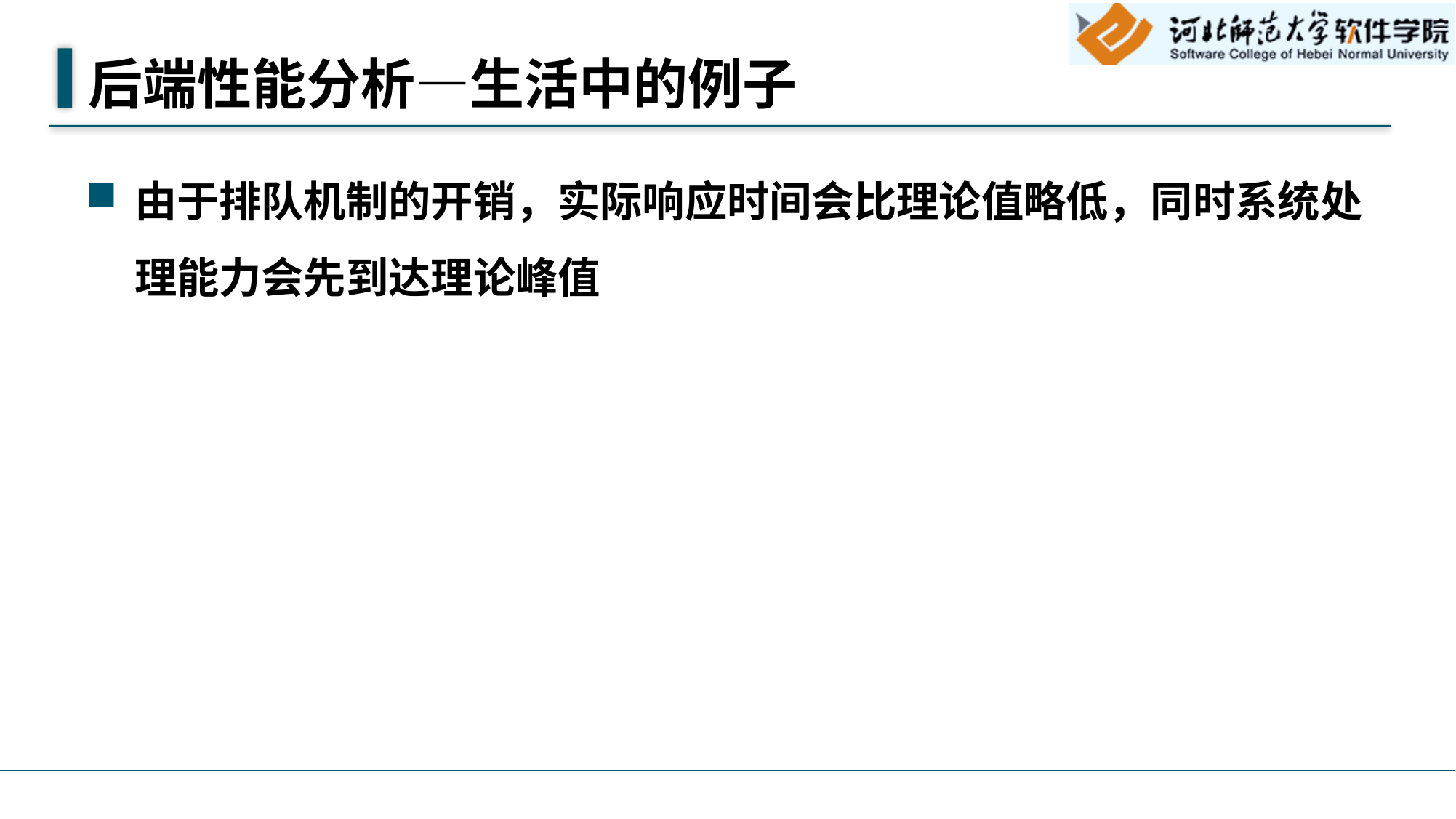

# 后端性能分析—生活中的例子
由于排队机制的开销，实际响应时间会比理论值略低，同时系统处理能力会先到达理论峰值